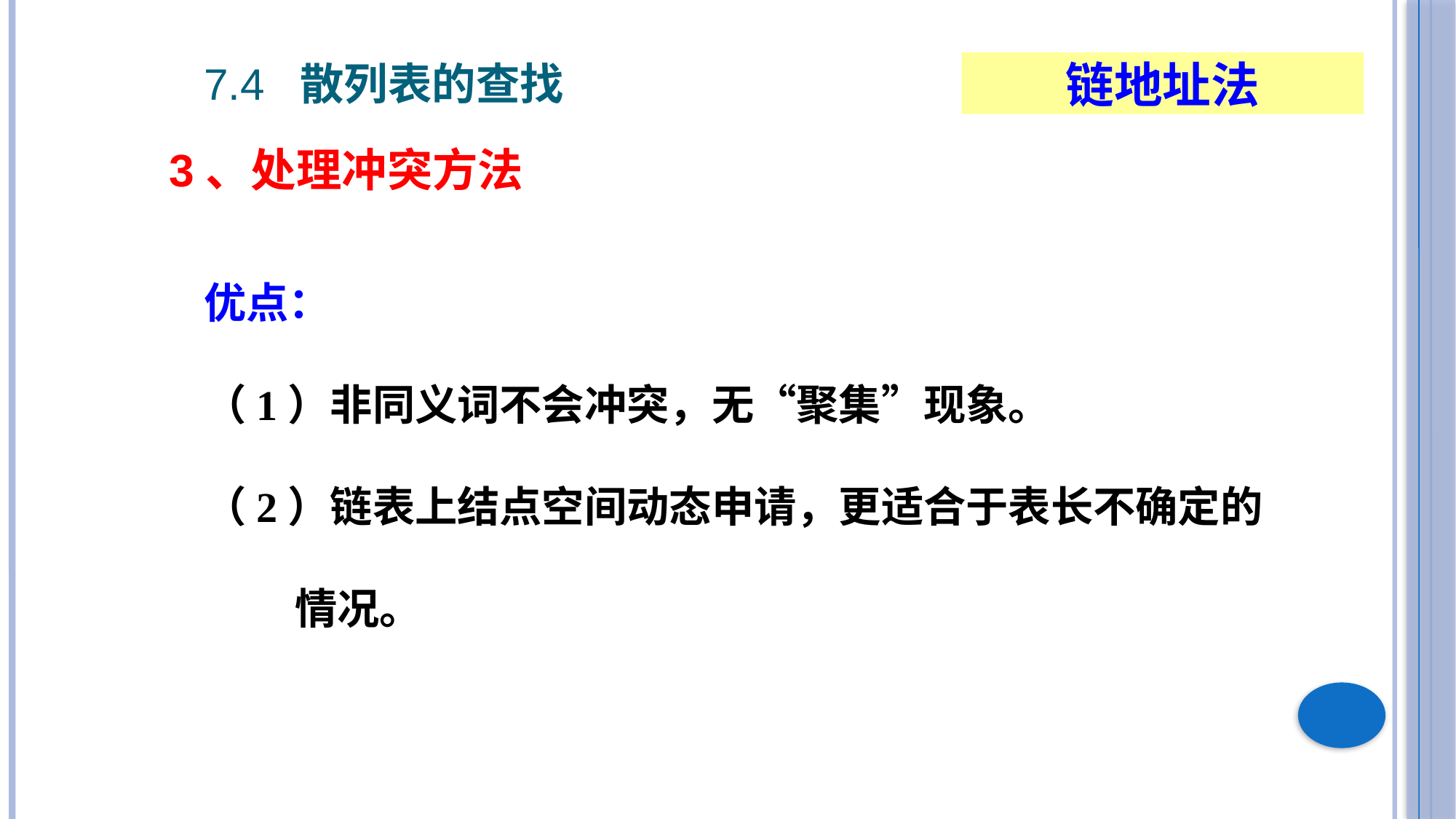

7.4  散列表的查找
链地址法
3、处理冲突方法
优点：
（1）非同义词不会冲突，无“聚集”现象。
（2）链表上结点空间动态申请，更适合于表长不确定的情况。